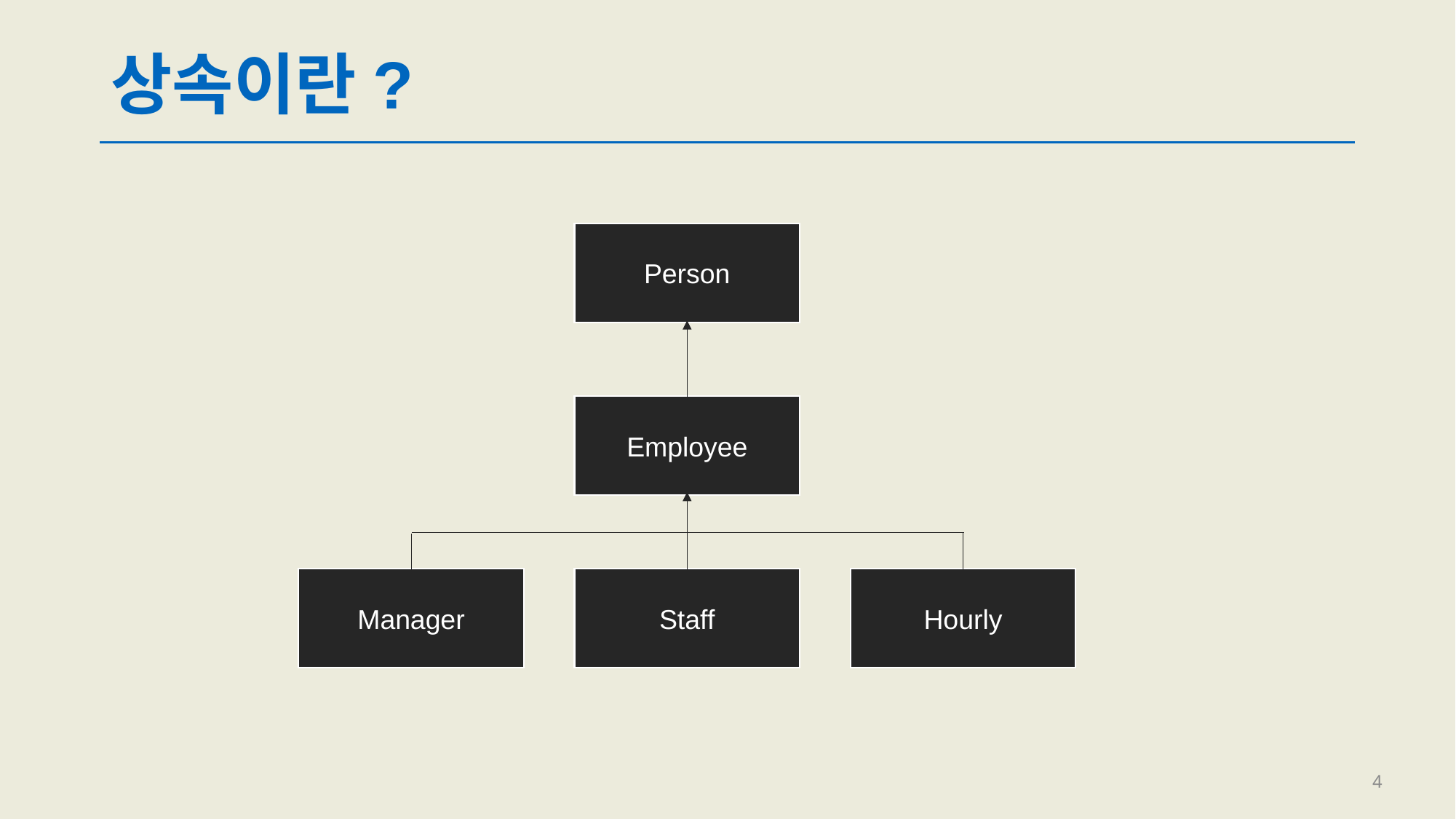

# 상속이란?
Person
Employee
Manager
Staff
Hourly
4